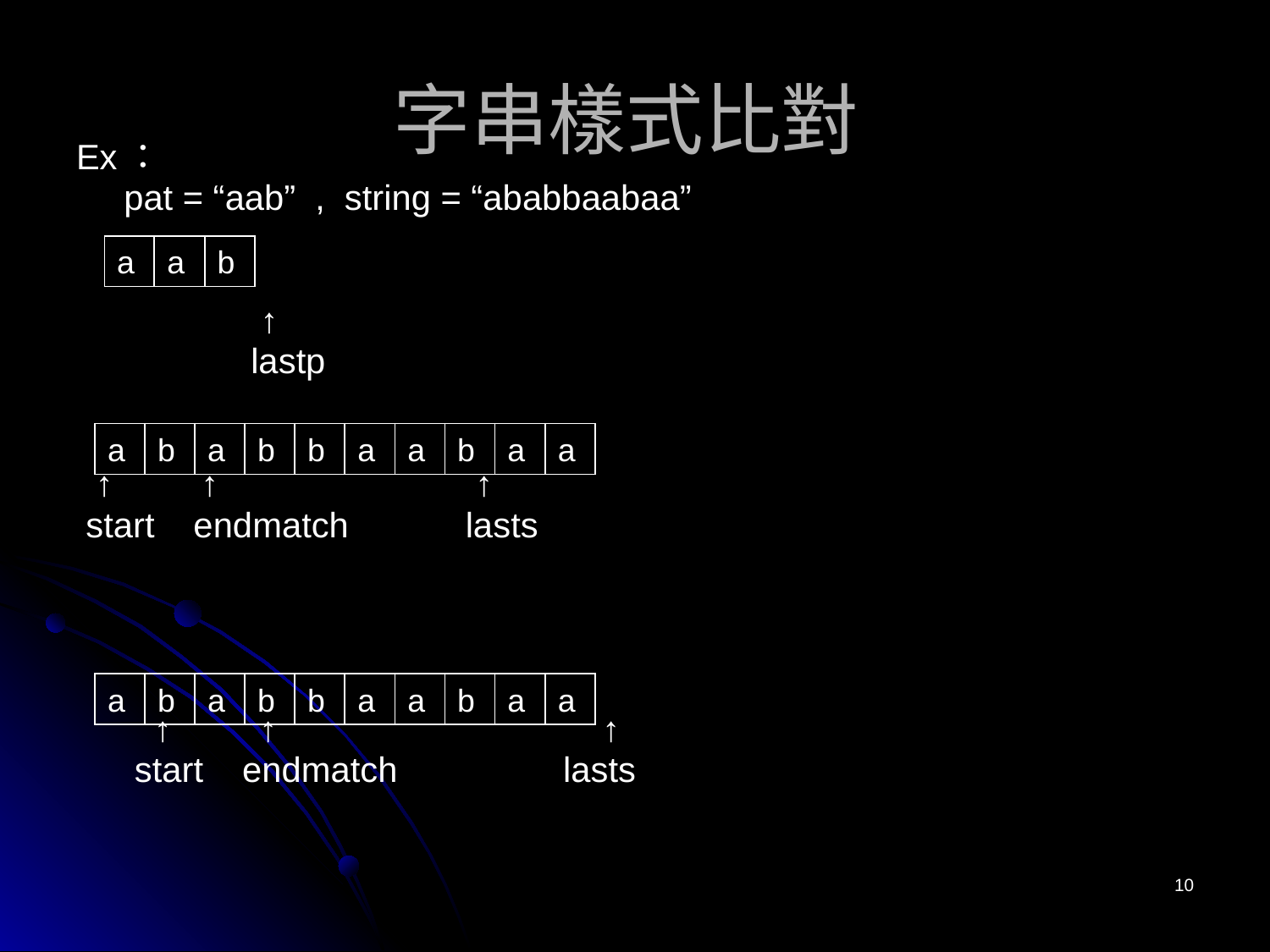

# 字串樣式比對
Ex：
	pat = “aab”  ,  string = “ababbaabaa”

		 ↑
		lastp

  ↑         ↑		          ↑
 start    endmatch 	         lasts

        ↑         ↑		          ↑
      start    endmatch                 lasts

a
a
b
a
b
a
b
b
a
a
b
a
a
a
b
a
b
b
a
a
b
a
a
10